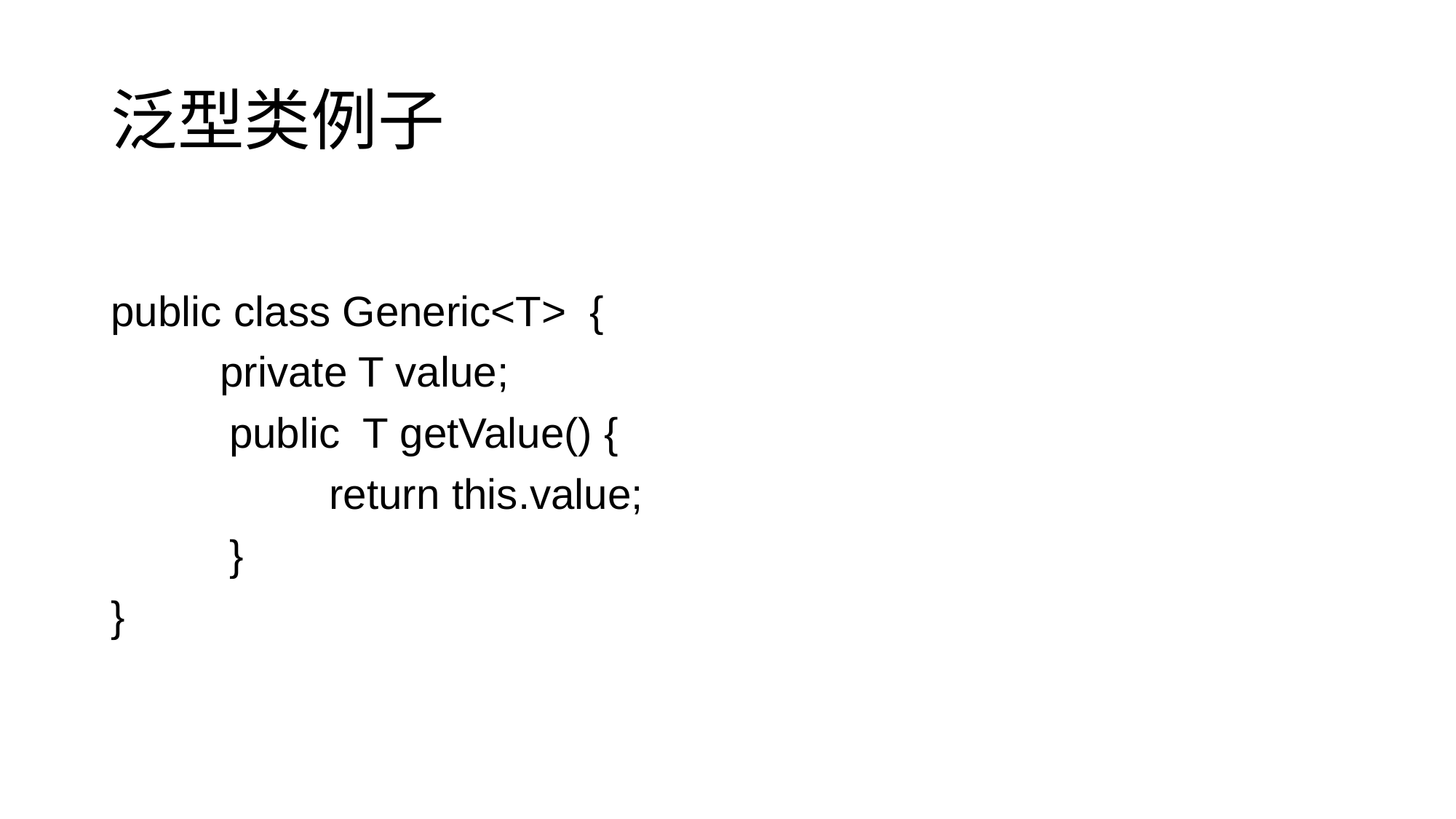

# 泛型类例子

public class Generic<T>  {
	private T value;
          public  T getValue() {
		return this.value;
          }
}